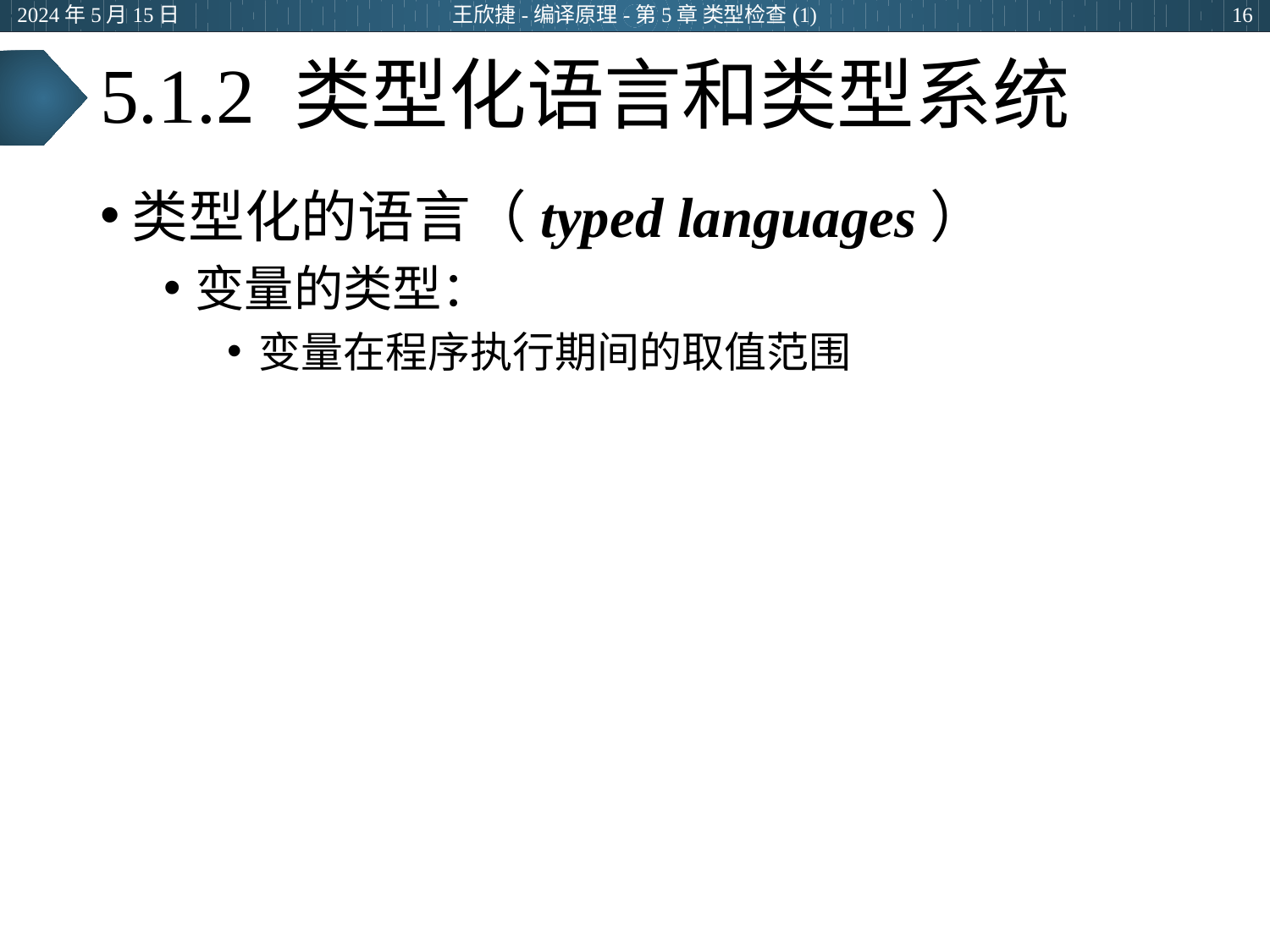

2024年5月15日
王欣捷-编译原理-第5章 类型检查(1)
16
# 5.1.2 类型化语言和类型系统
类型化的语言（typed languages）
变量的类型：
变量在程序执行期间的取值范围